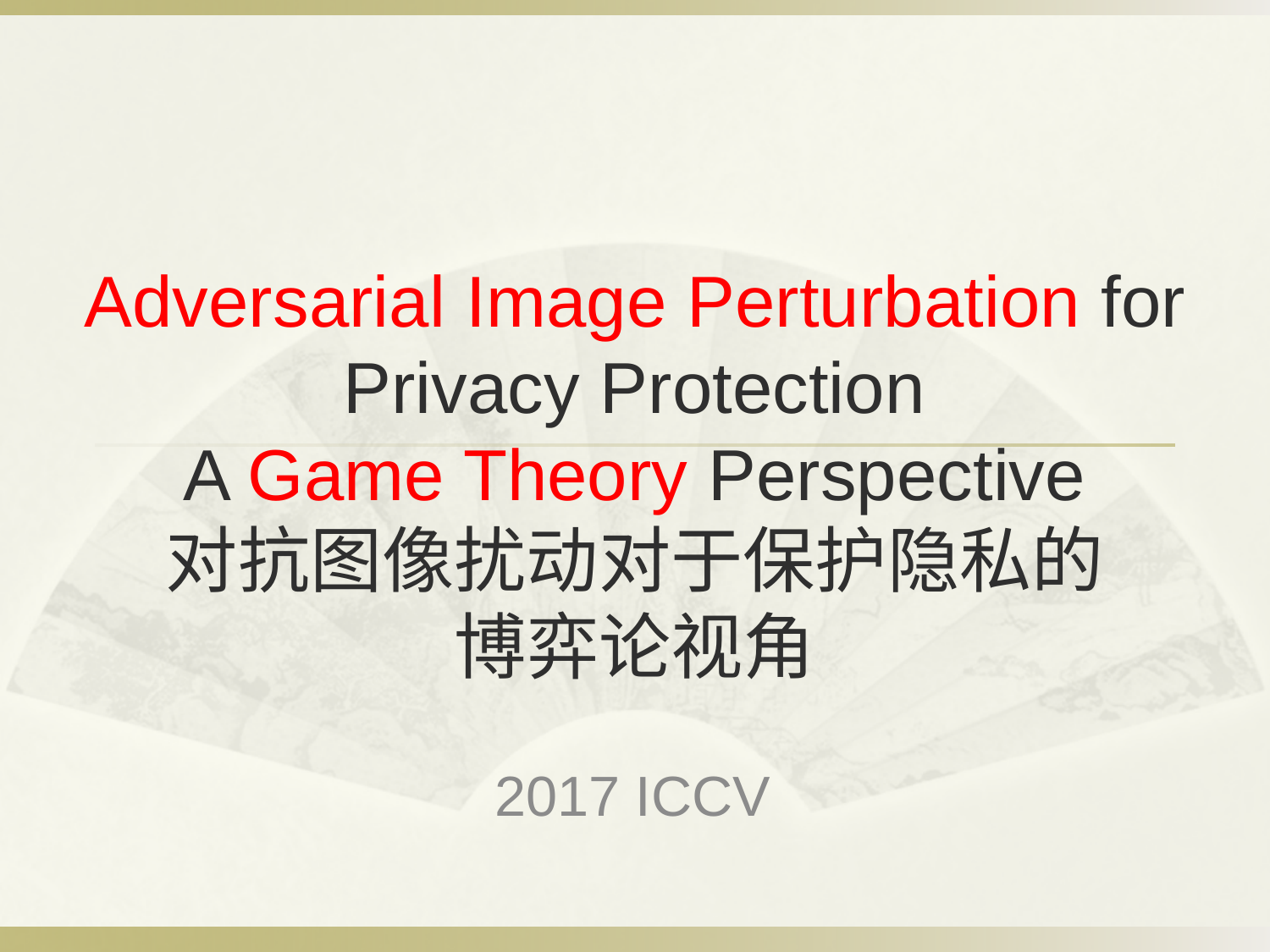

# Adversarial Image Perturbation for Privacy Protection A Game Theory Perspective 对抗图像扰动对于保护隐私的 博弈论视角
2017 ICCV